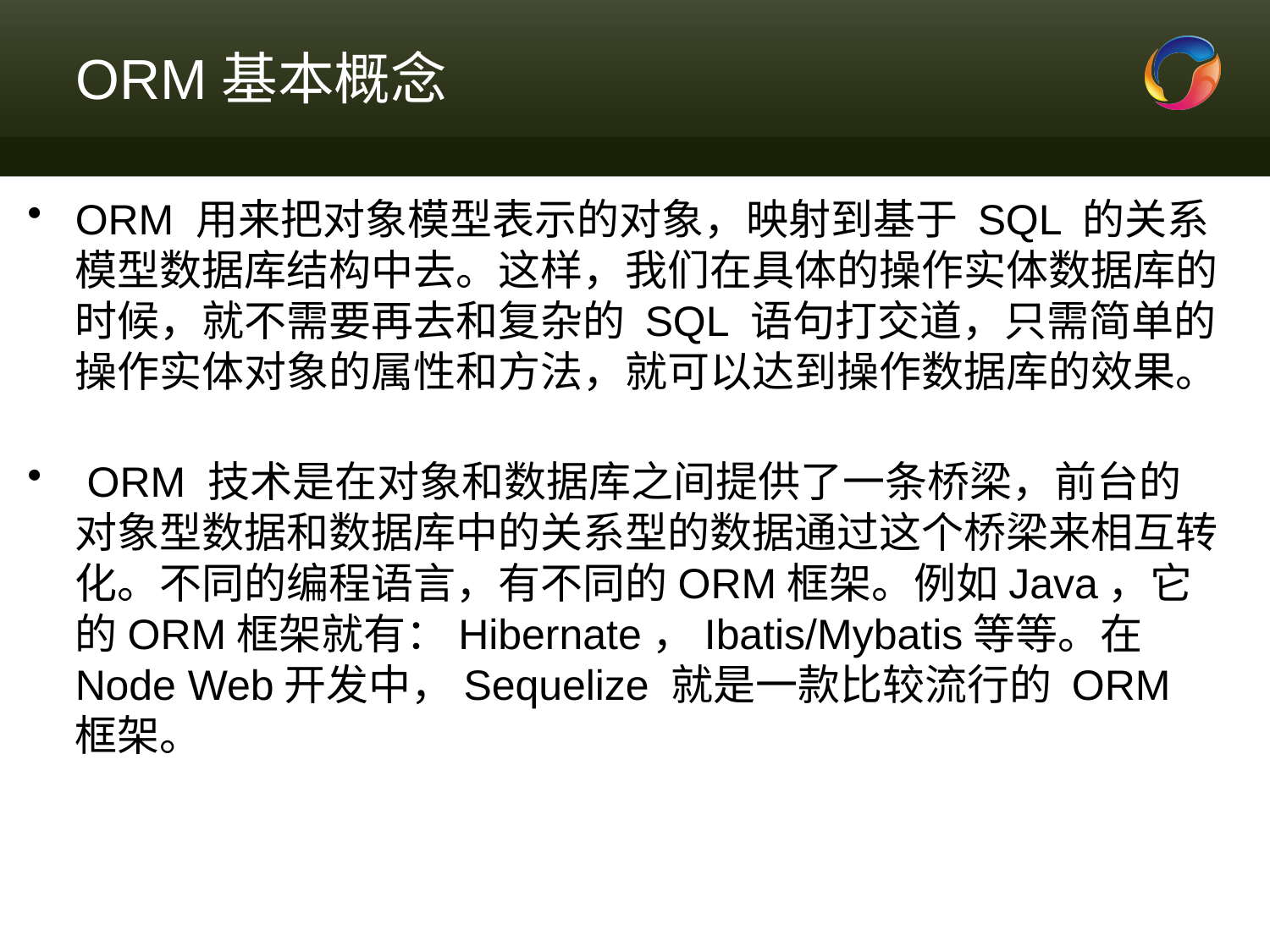

# ORM基本概念
ORM 用来把对象模型表示的对象，映射到基于 SQL 的关系模型数据库结构中去。这样，我们在具体的操作实体数据库的时候，就不需要再去和复杂的 SQL 语句打交道，只需简单的操作实体对象的属性和方法，就可以达到操作数据库的效果。
 ORM 技术是在对象和数据库之间提供了一条桥梁，前台的对象型数据和数据库中的关系型的数据通过这个桥梁来相互转化。不同的编程语言，有不同的ORM框架。例如Java，它的ORM框架就有：Hibernate，Ibatis/Mybatis等等。在Node Web开发中，Sequelize 就是一款比较流行的 ORM 框架。